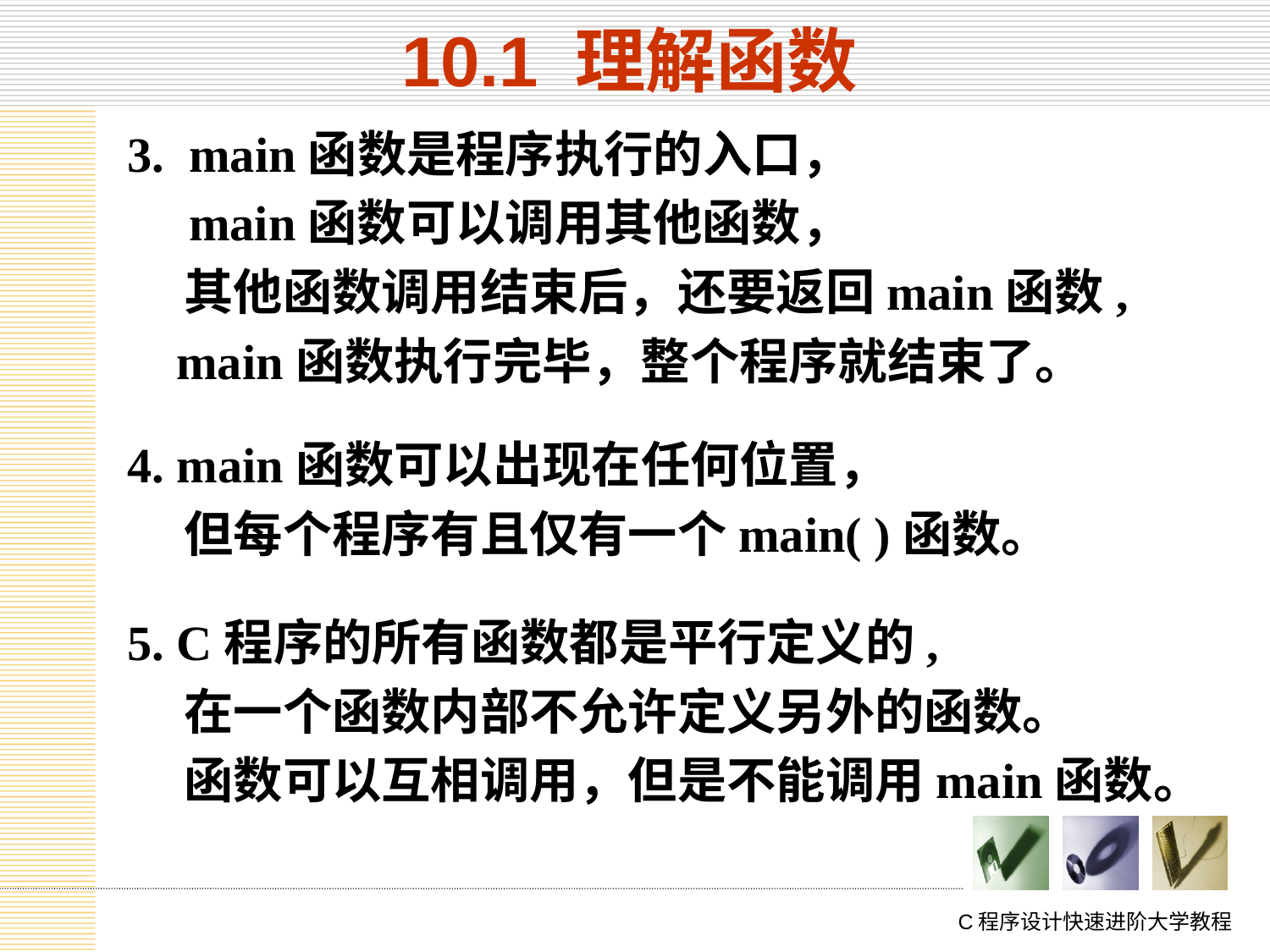

# 10.1 理解函数
3.  main函数是程序执行的入口，
     main函数可以调用其他函数，
    其他函数调用结束后，还要返回main函数,
    main函数执行完毕，整个程序就结束了。

4. main函数可以出现在任何位置，
    但每个程序有且仅有一个main( )函数。

5. C程序的所有函数都是平行定义的,
    在一个函数内部不允许定义另外的函数。
    函数可以互相调用，但是不能调用main函数。
10
C程序设计快速进阶大学教程